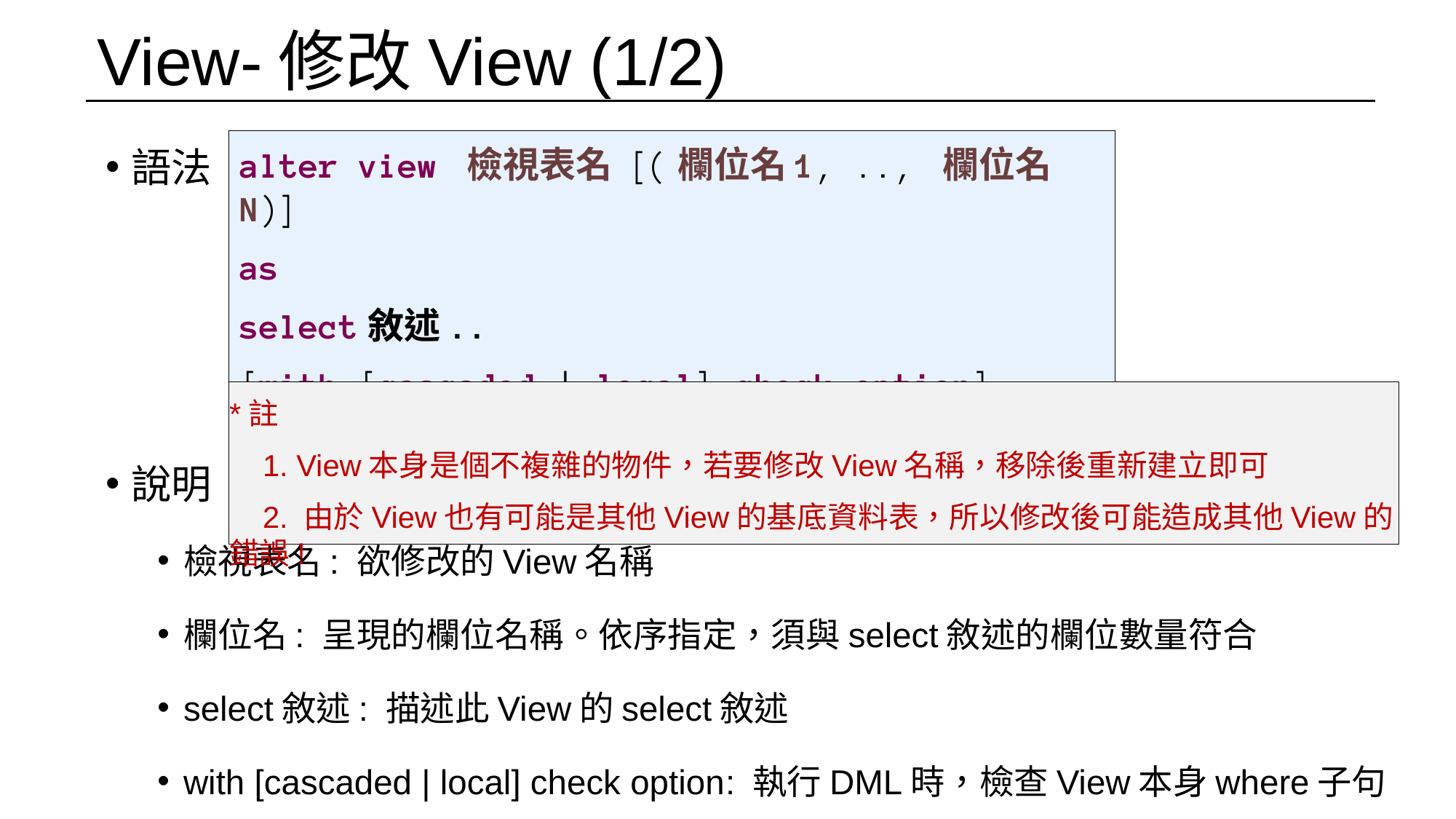

# View-修改View (1/2)
語法

說明
檢視表名: 欲修改的View名稱
欄位名: 呈現的欄位名稱。依序指定，須與select敘述的欄位數量符合
select敘述: 描述此View的select敘述
with [cascaded | local] check option: 執行DML時，檢查View本身where子句
alter view 檢視表名 [(欄位名1, .., 欄位名N)]
as
select敘述..
[with [cascaded | local] check option]
*註
    1. View本身是個不複雜的物件，若要修改View名稱，移除後重新建立即可
    2. 由於View也有可能是其他View的基底資料表，所以修改後可能造成其他View的錯誤!